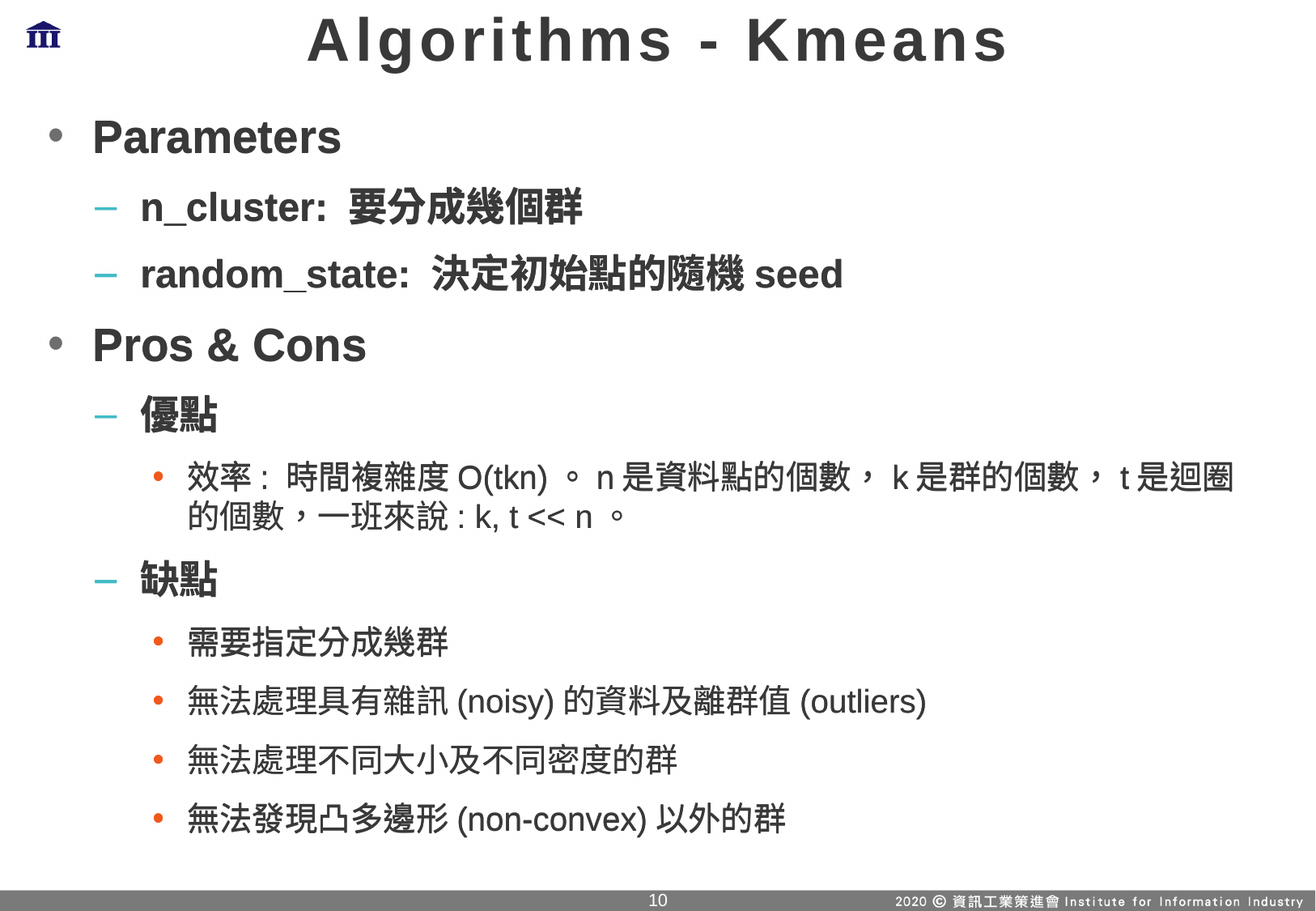

# Algorithms - Kmeans
Parameters
n_cluster: 要分成幾個群
random_state: 決定初始點的隨機seed
Pros & Cons
優點
效率: 時間複雜度O(tkn)。n是資料點的個數，k是群的個數，t是迴圈的個數，一班來說: k, t << n。
缺點
需要指定分成幾群
無法處理具有雜訊(noisy)的資料及離群值(outliers)
無法處理不同大小及不同密度的群
無法發現凸多邊形(non-convex)以外的群
Parameters
n_cluster: 要分成幾個群
random_state: 決定初始點的隨機seed
Pros & Cons
優點
效率: 時間複雜度O(tkn)。n是資料點的個數，k是群的個數，t是迴圈的個數，一班來說: k, t << n。
缺點
需要指定分成幾群
無法處理具有雜訊(noisy)的資料及離群值(outliers)
無法處理不同大小及不同密度的群
無法發現凸多邊形(non-convex)以外的群
10